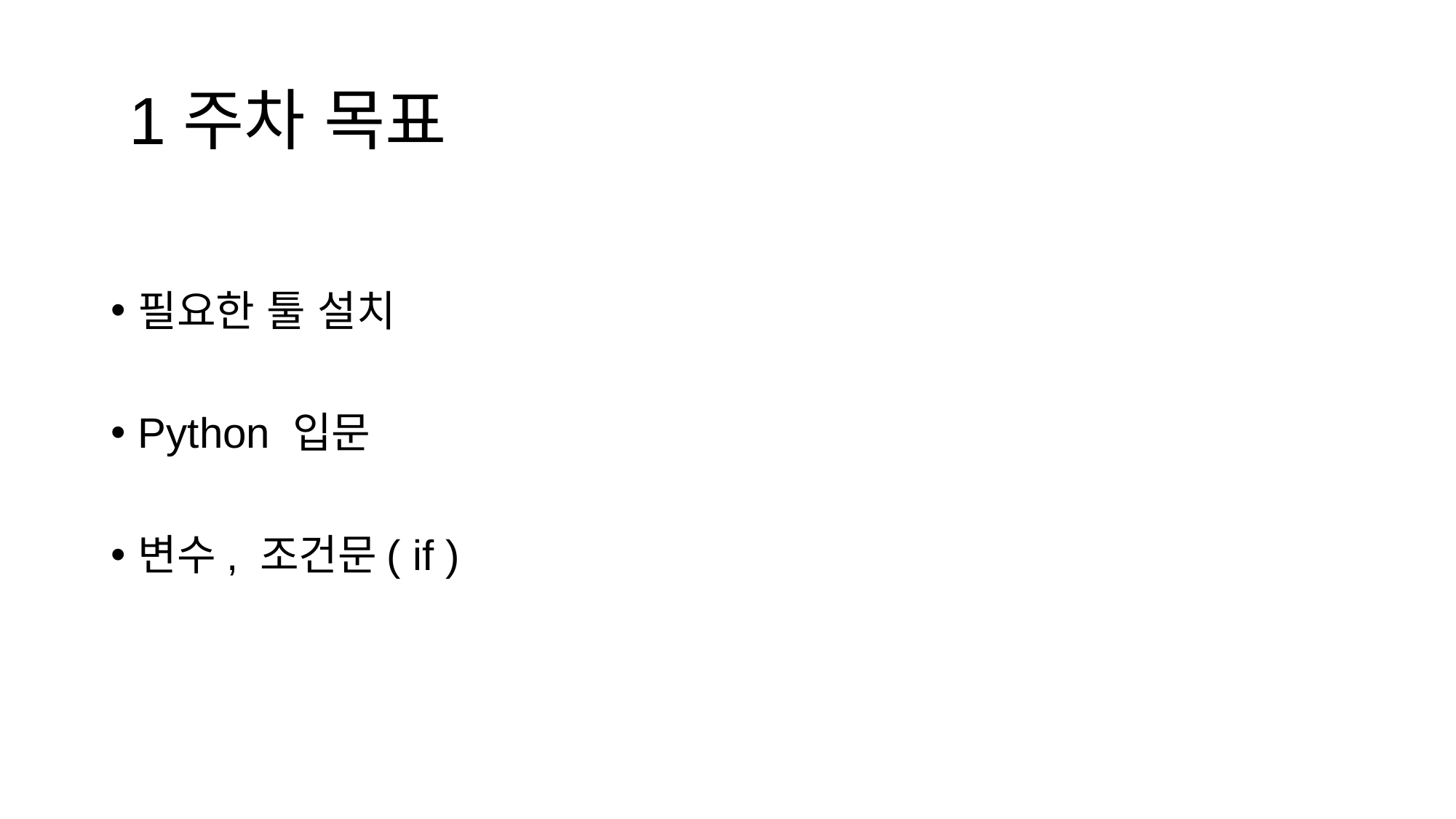

# 1주차 목표

필요한 툴 설치

Python 입문

변수, 조건문( if )